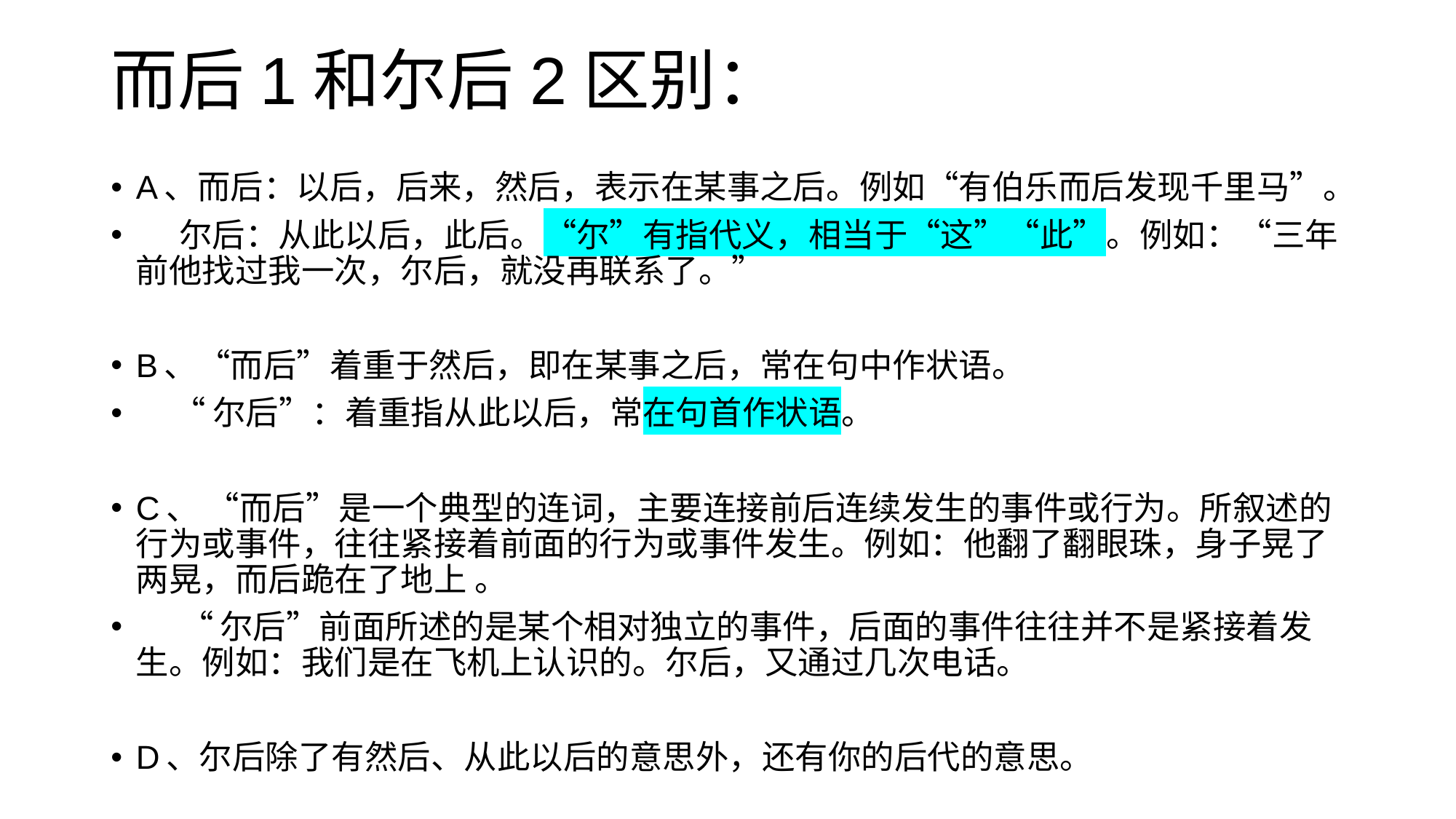

# 而后1和尔后2区别：
A、而后：以后，后来，然后，表示在某事之后。例如“有伯乐而后发现千里马”。
     尔后：从此以后，此后。“尔”有指代义，相当于“这”“此”。例如：“三年前他找过我一次，尔后，就没再联系了。”

B、“而后”着重于然后，即在某事之后，常在句中作状语。
     “尔后”：着重指从此以后，常在句首作状语。

C、 “而后”是一个典型的连词，主要连接前后连续发生的事件或行为。所叙述的行为或事件，往往紧接着前面的行为或事件发生。例如：他翻了翻眼珠，身子晃了两晃，而后跪在了地上 。
      “尔后”前面所述的是某个相对独立的事件，后面的事件往往并不是紧接着发生。例如：我们是在飞机上认识的。尔后，又通过几次电话。

D、尔后除了有然后、从此以后的意思外，还有你的后代的意思。